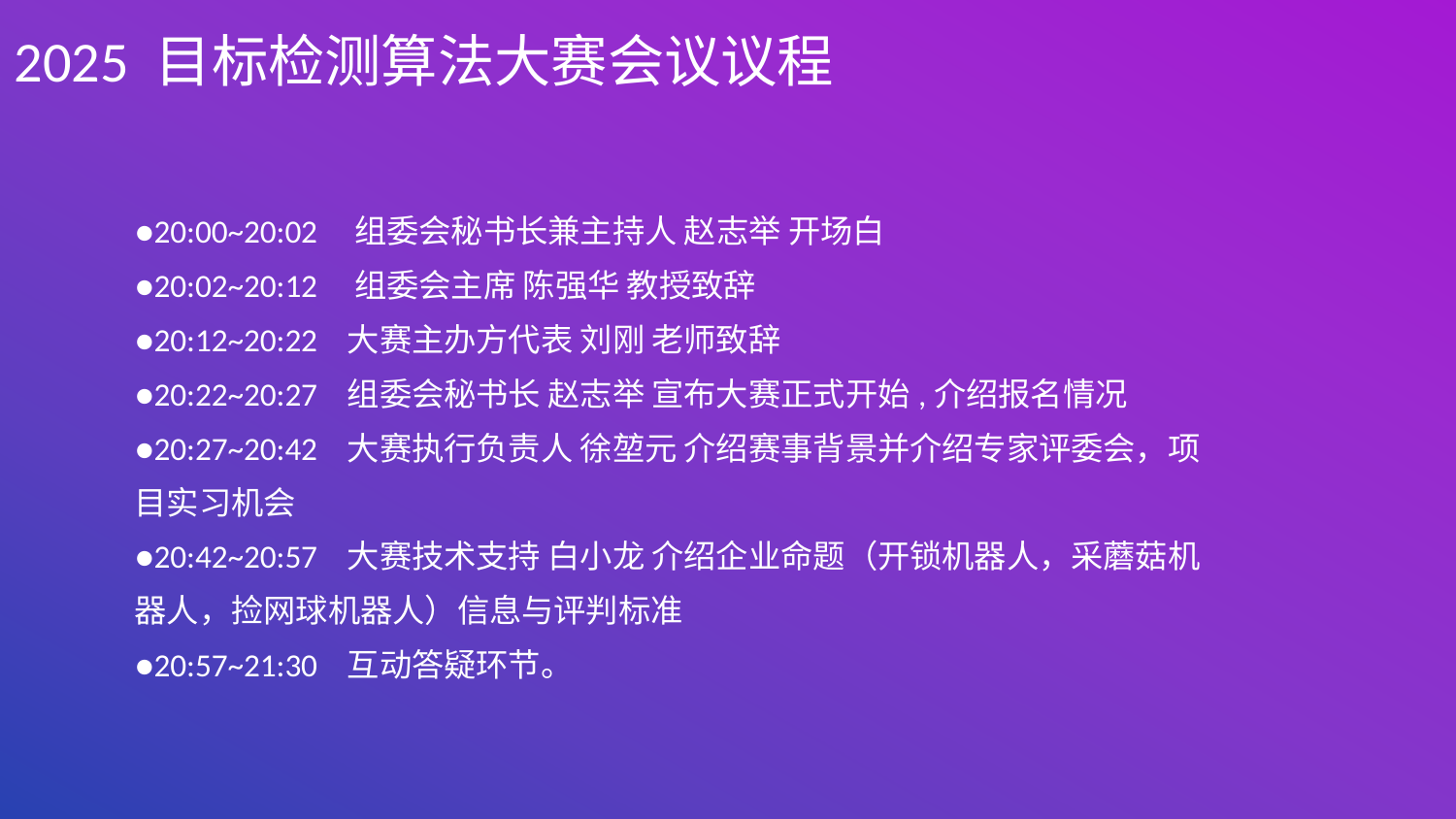

2025 目标检测算法大赛会议议程
●20:00~20:02    组委会秘书长兼主持人 赵志举 开场白
●20:02~20:12    组委会主席 陈强华 教授致辞
●20:12~20:22   大赛主办方代表 刘刚 老师致辞
●20:22~20:27   组委会秘书长 赵志举 宣布大赛正式开始,介绍报名情况
●20:27~20:42   大赛执行负责人 徐堃元 介绍赛事背景并介绍专家评委会，项目实习机会
●20:42~20:57   大赛技术支持 白小龙 介绍企业命题（开锁机器人，采蘑菇机器人，捡网球机器人）信息与评判标准
●20:57~21:30   互动答疑环节。